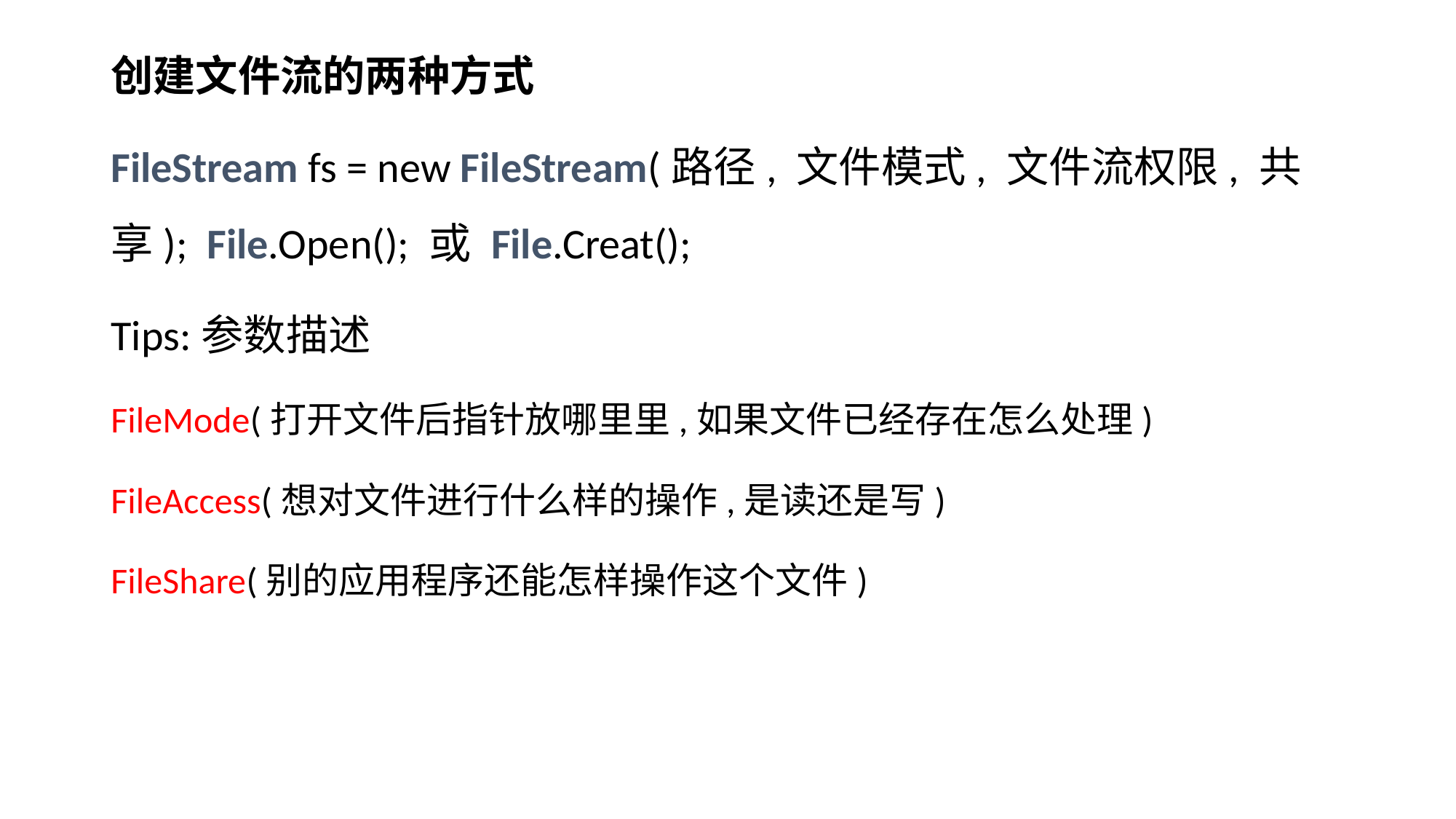

创建文件流的两种方式
FileStream fs = new FileStream(路径, 文件模式, 文件流权限, 共享);  File.Open(); 或 File.Creat();
Tips:参数描述
FileMode(打开文件后指针放哪里里,如果文件已经存在怎么处理)
FileAccess(想对文件进行什么样的操作,是读还是写)
FileShare(别的应用程序还能怎样操作这个文件)